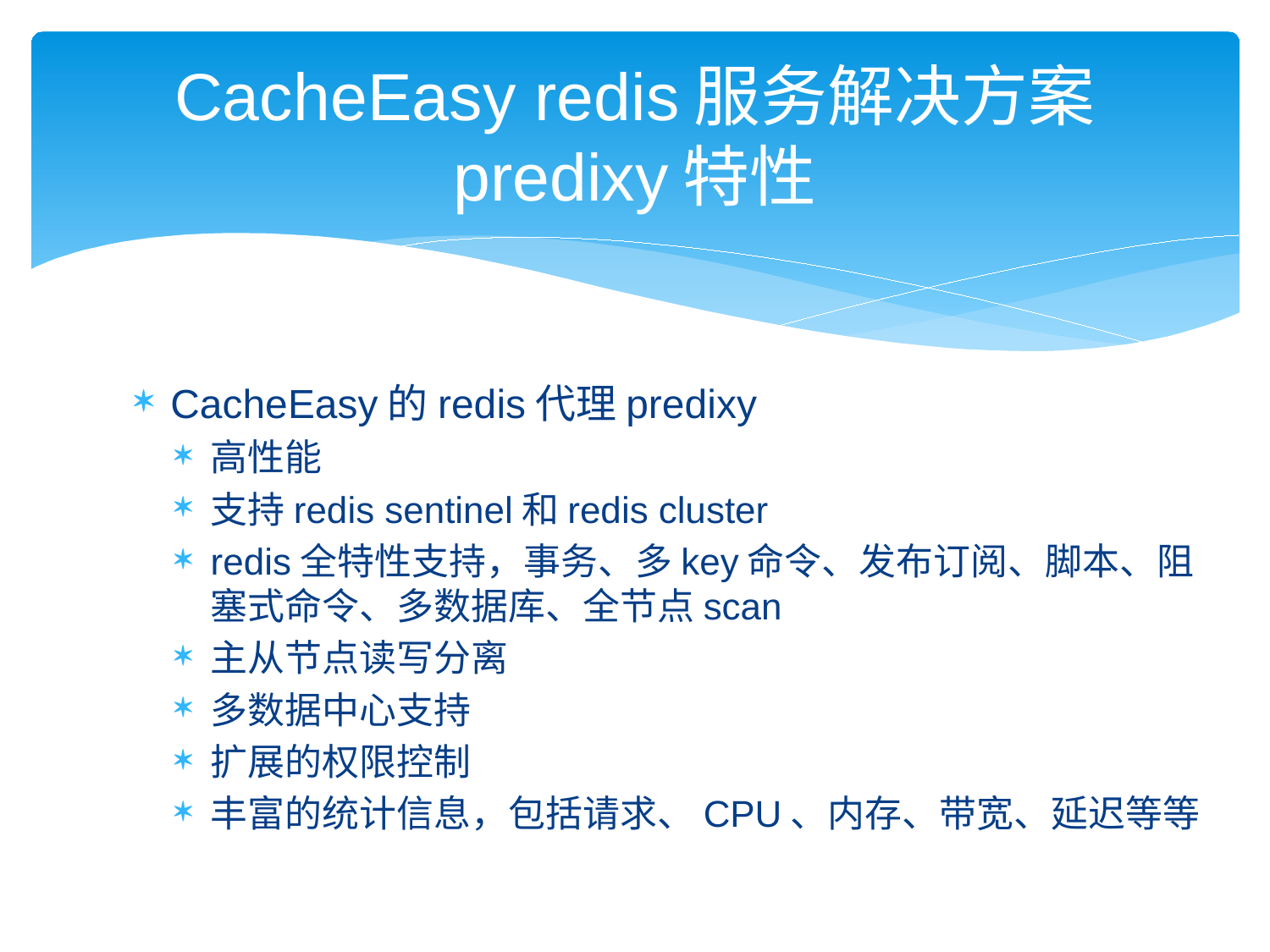

# CacheEasy redis服务解决方案 predixy特性
CacheEasy的redis代理predixy
高性能
支持redis sentinel和redis cluster
redis全特性支持，事务、多key命令、发布订阅、脚本、阻塞式命令、多数据库、全节点scan
主从节点读写分离
多数据中心支持
扩展的权限控制
丰富的统计信息，包括请求、CPU、内存、带宽、延迟等等